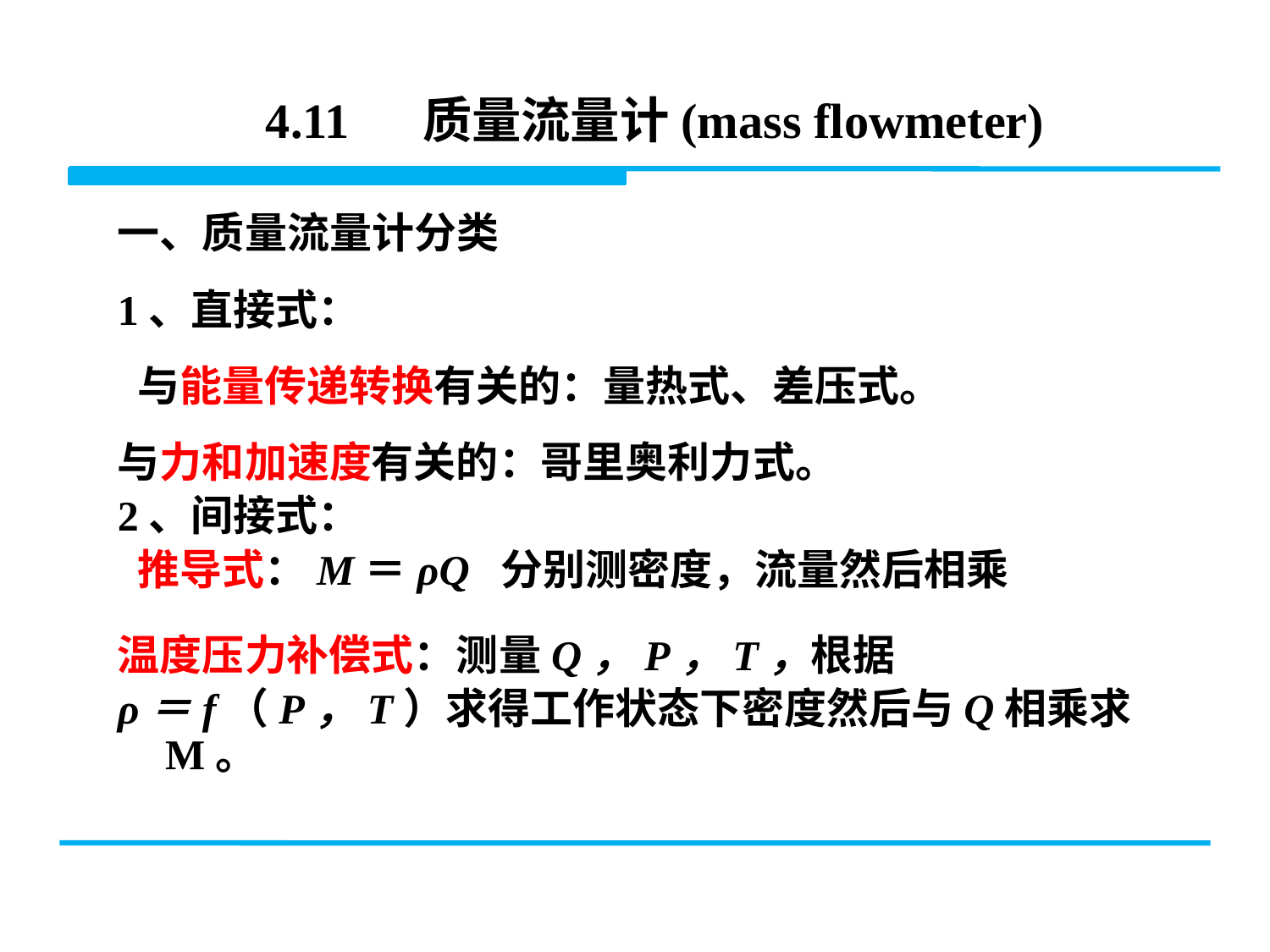

4.11     质量流量计(mass flowmeter)

一、质量流量计分类
1、直接式：
 与能量传递转换有关的：量热式、差压式。
与力和加速度有关的：哥里奥利力式。
2、间接式：
 推导式：M＝ρQ  分别测密度，流量然后相乘
温度压力补偿式：测量Q，P，T，根据
ρ＝f（P，T）求得工作状态下密度然后与Q相乘求M。